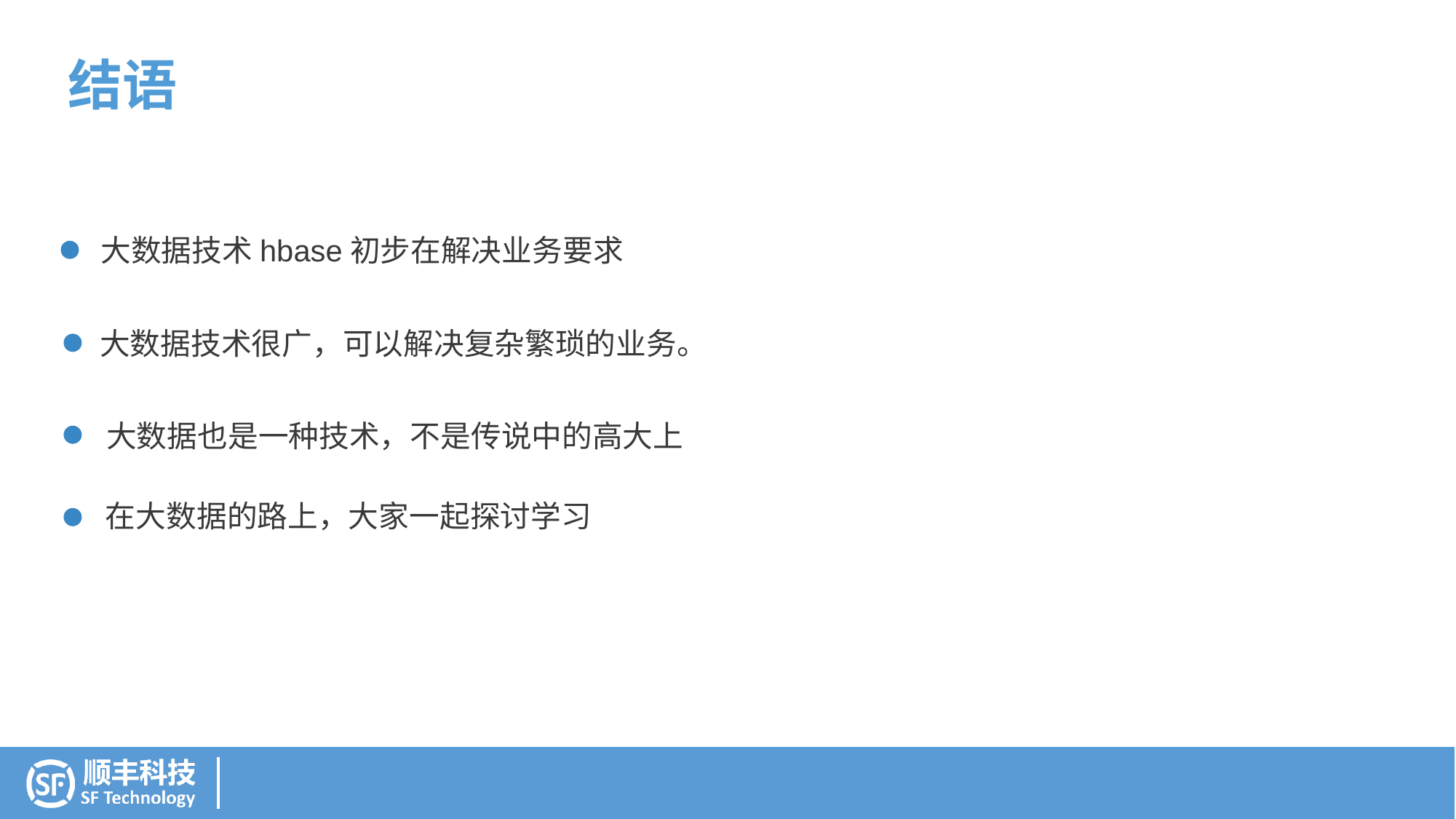

结语
大数据技术hbase初步在解决业务要求

大数据技术很广，可以解决复杂繁琐的业务。

大数据也是一种技术，不是传说中的高大上

在大数据的路上，大家一起探讨学习